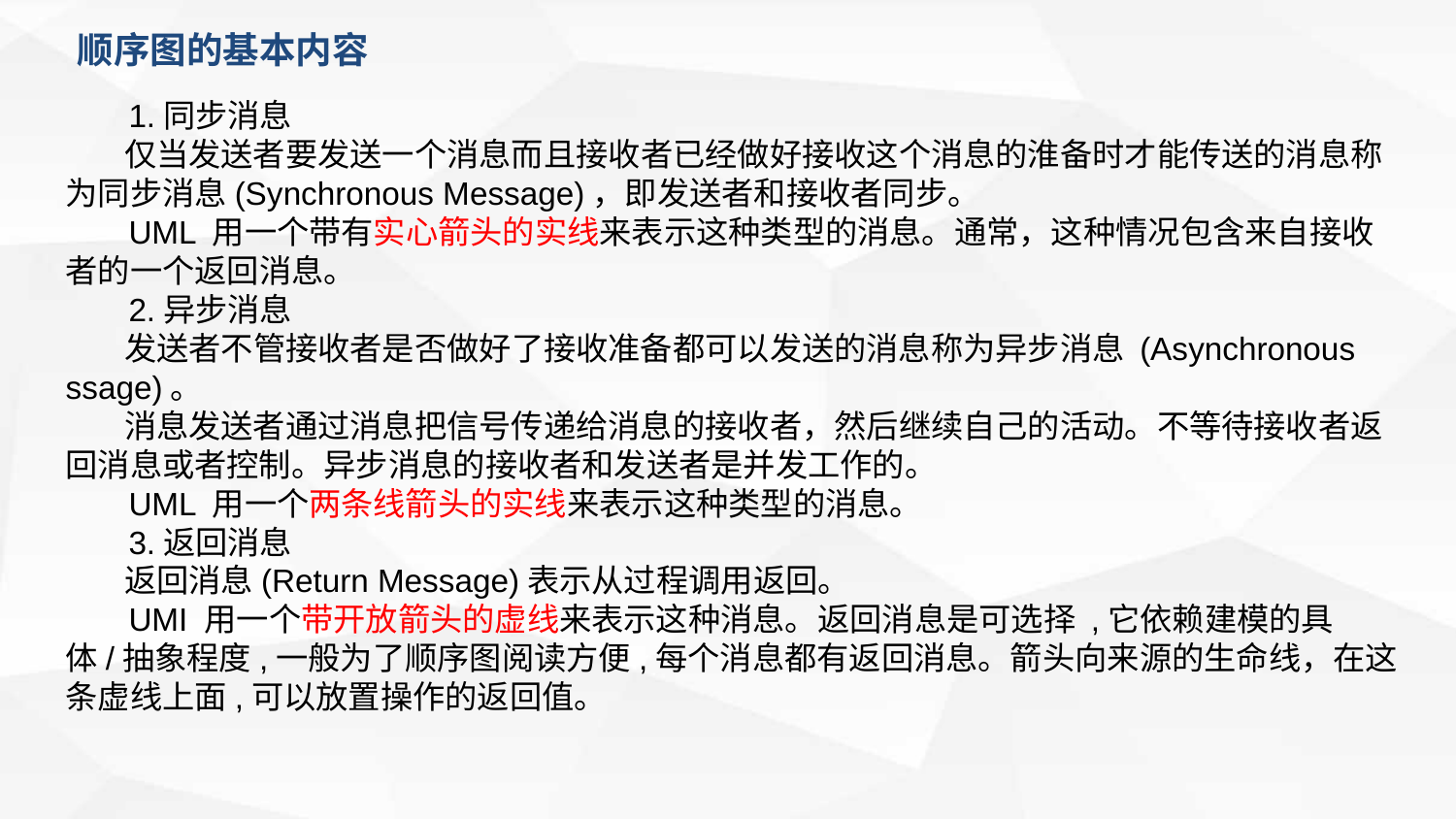

顺序图的基本内容
       1.同步消息
       仅当发送者要发送一个消息而且接收者已经做好接收这个消息的淮备时才能传送的消息称为同步消息(Synchronous Message)，即发送者和接收者同步。
       UML 用一个带有实心箭头的实线来表示这种类型的消息。通常，这种情况包含来自接收者的一个返回消息。
       2.异步消息
       发送者不管接收者是否做好了接收准备都可以发送的消息称为异步消息 (Asynchronous ssage)。
       消息发送者通过消息把信号传递给消息的接收者，然后继续自己的活动。不等待接收者返回消息或者控制。异步消息的接收者和发送者是并发工作的。
       UML 用一个两条线箭头的实线来表示这种类型的消息。
       3.返回消息
       返回消息(Return Message)表示从过程调用返回。
       UMI 用一个带开放箭头的虚线来表示这种消息。返回消息是可选择 ,它依赖建模的具体/抽象程度,一般为了顺序图阅读方便,每个消息都有返回消息。箭头向来源的生命线，在这条虚线上面,可以放置操作的返回值。